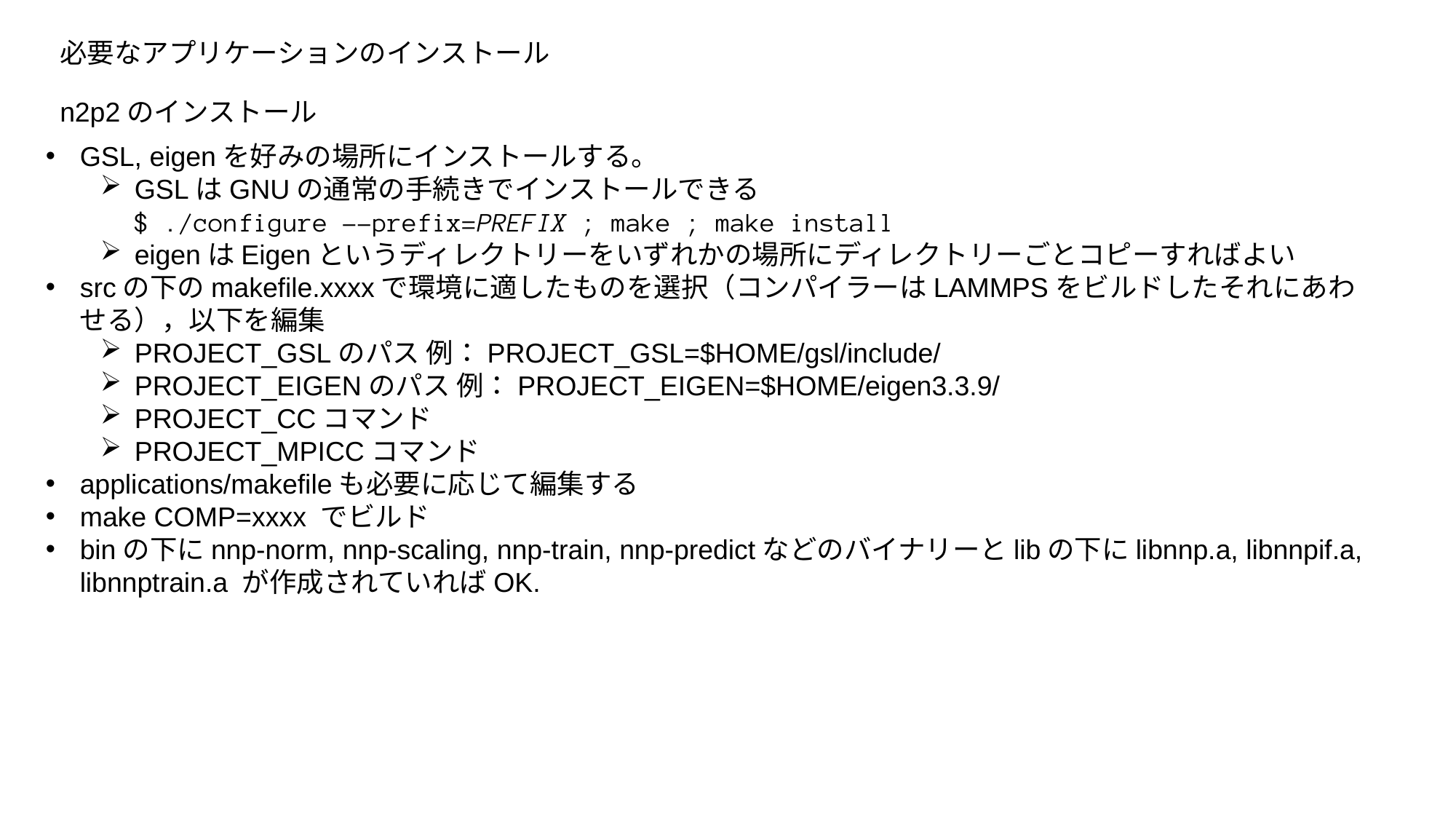

必要なアプリケーションのインストール
n2p2のインストール
GSL, eigenを好みの場所にインストールする。
GSLはGNUの通常の手続きでインストールできる
$ ./configure --prefix=PREFIX ; make ; make install
eigenはEigenというディレクトリーをいずれかの場所にディレクトリーごとコピーすればよい
srcの下のmakefile.xxxxで環境に適したものを選択（コンパイラーはLAMMPSをビルドしたそれにあわせる），以下を編集
PROJECT_GSLのパス 例：PROJECT_GSL=$HOME/gsl/include/
PROJECT_EIGENのパス 例：PROJECT_EIGEN=$HOME/eigen3.3.9/
PROJECT_CCコマンド
PROJECT_MPICCコマンド
applications/makefileも必要に応じて編集する
make COMP=xxxx でビルド
binの下にnnp-norm, nnp-scaling, nnp-train, nnp-predictなどのバイナリーとlibの下にlibnnp.a, libnnpif.a, libnnptrain.a が作成されていればOK.